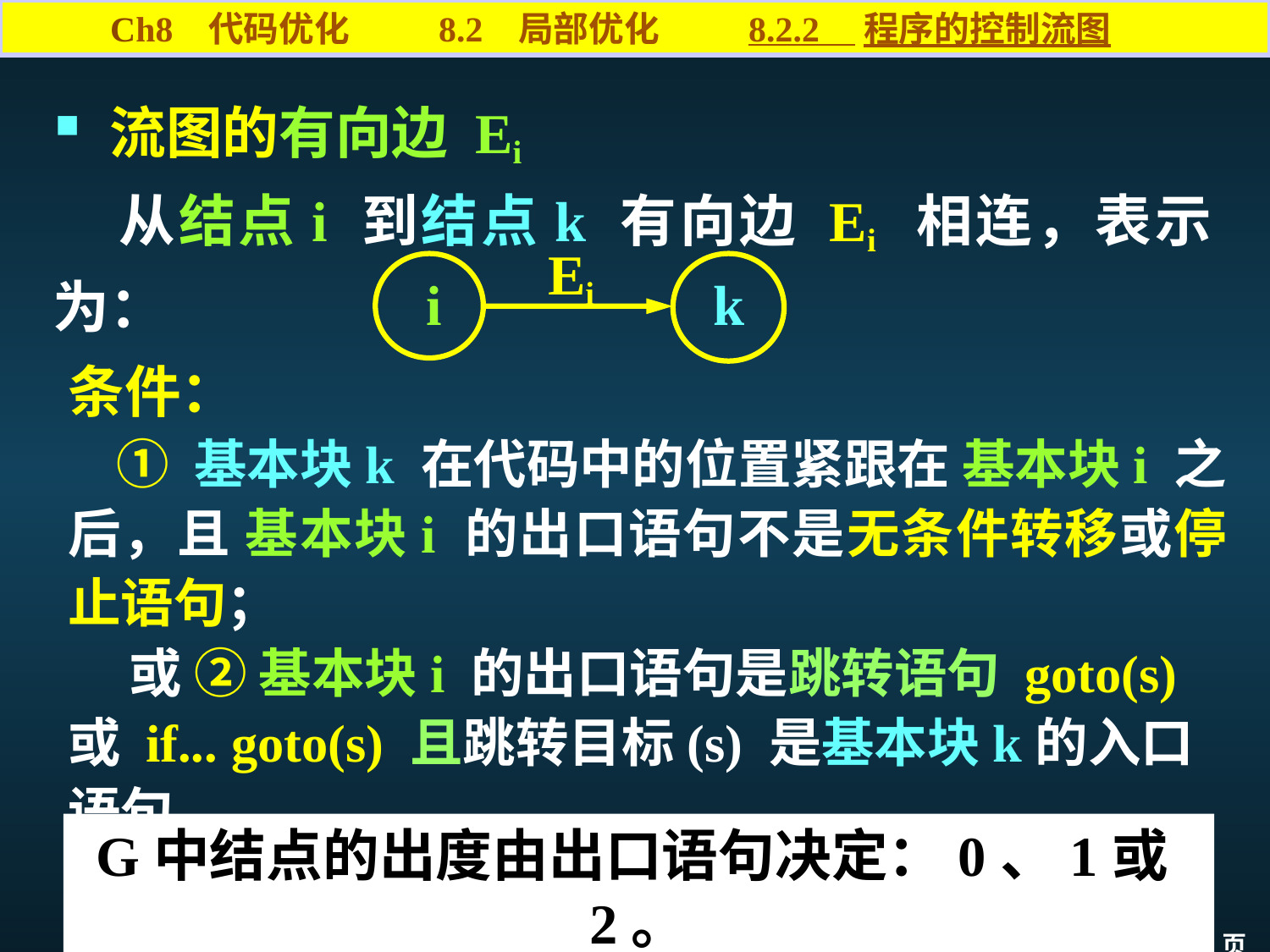

Ch8   代码优化          8.2   局部优化          8.2.2    程序的控制流图
 流图的有向边 Ei
   从结点i 到结点k 有向边 Ei  相连，表示为：
Ei
i
 k

条件：
    ① 基本块k 在代码中的位置紧跟在 基本块i 之后，且 基本块i 的出口语句不是无条件转移或停止语句；
    或 ② 基本块i 的出口语句是跳转语句 goto(s) 或 if... goto(s) 且跳转目标(s) 是基本块k的入口语句。
G中结点的出度由出口语句决定：0、1或2。